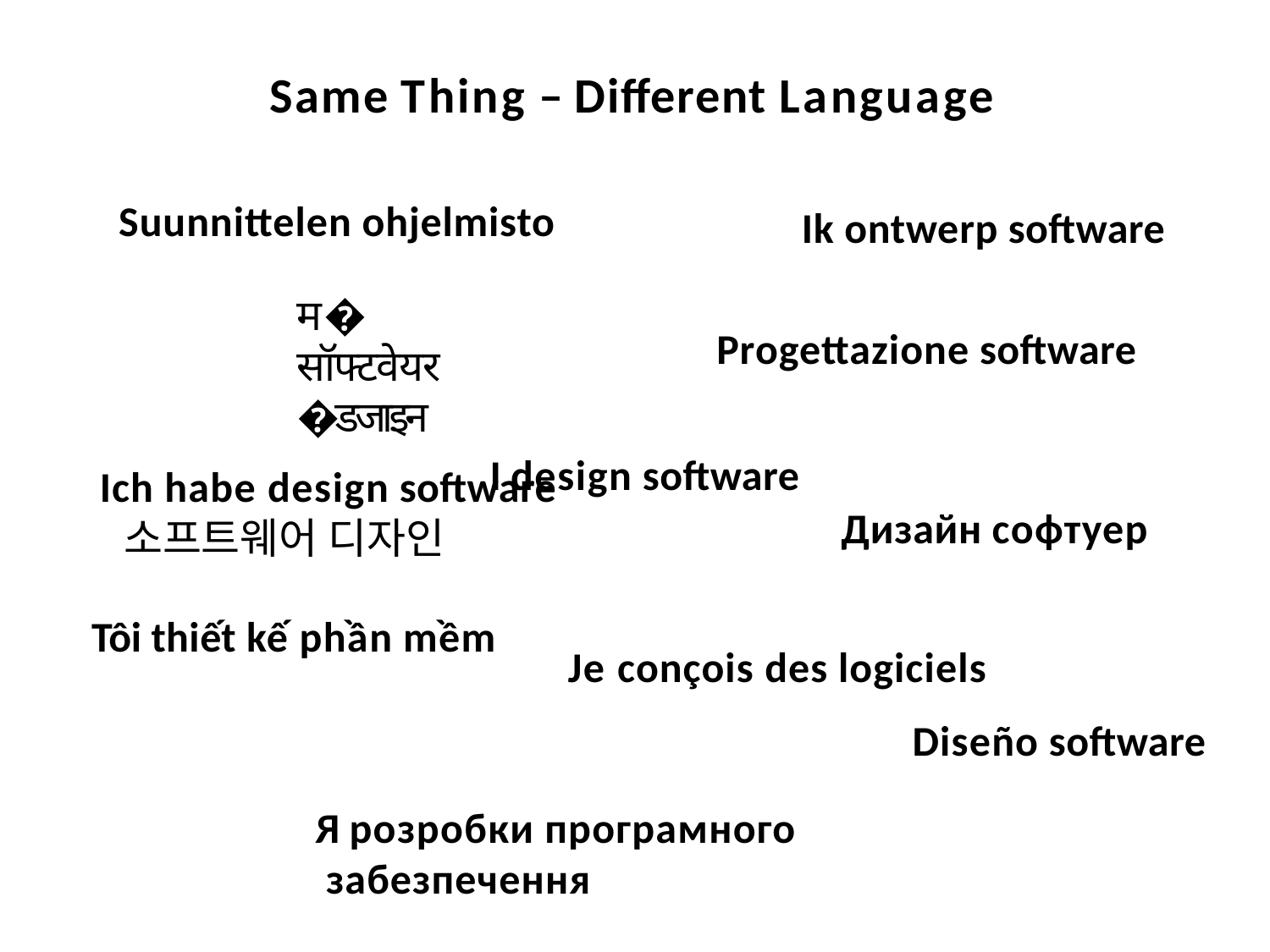

# Same Thing – Different Language
Suunnittelen ohjelmisto
Ik ontwerp software
म� 	 सॉफ्टवेयर 	 �डजाइन
Ich habe design software
Progettazione software
I design software
Дизайн софтуер
소프트웨어 디자인
Tôi thiết kế phần mềm
Je conçois des logiciels
Diseño software
Я розробки програмного  забезпечення